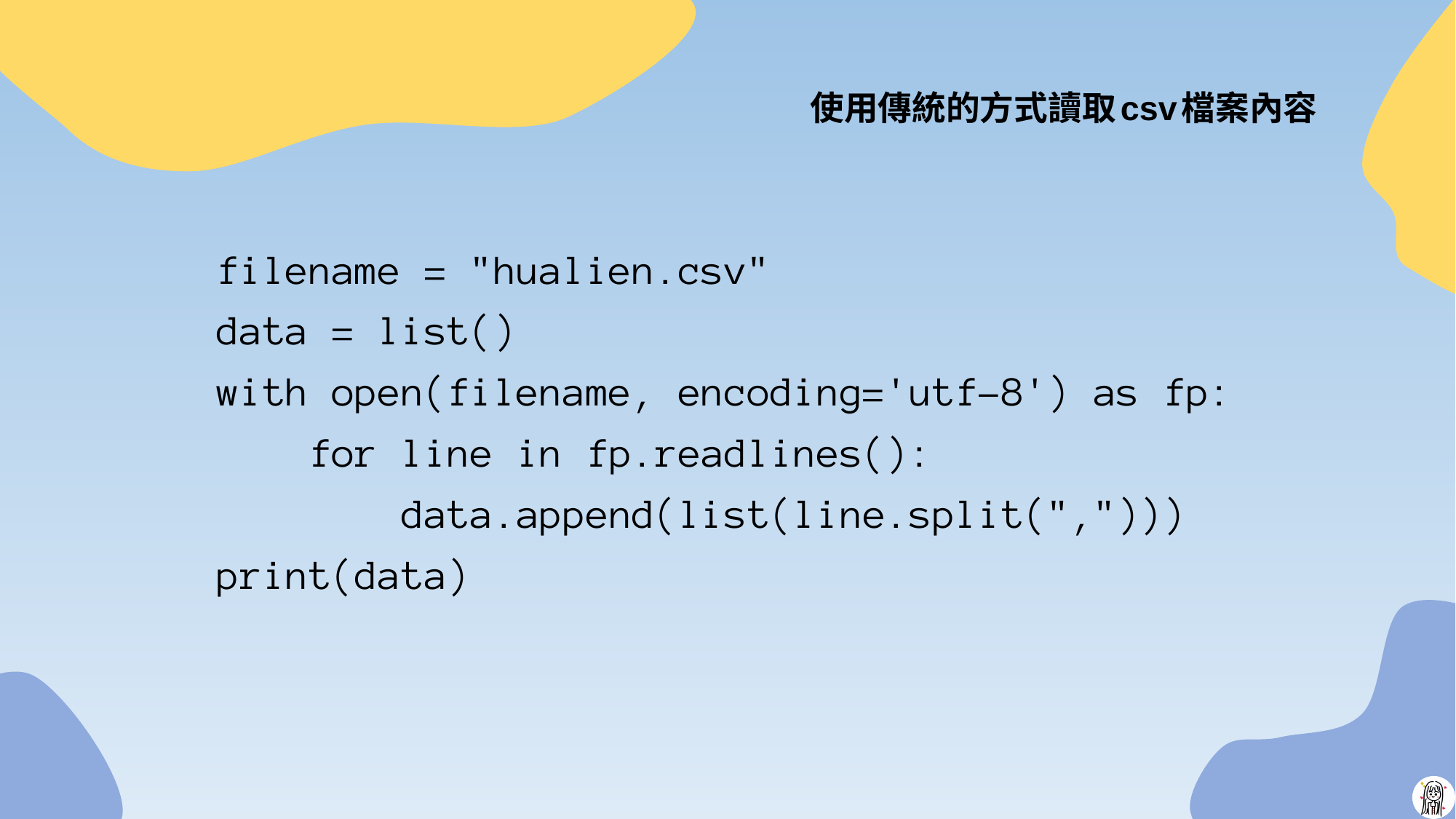

# 使用傳統的方式讀取csv檔案內容
filename = "hualien.csv"
data = list()
with open(filename, encoding='utf-8') as fp:
    for line in fp.readlines():
        data.append(list(line.split(",")))
print(data)
11